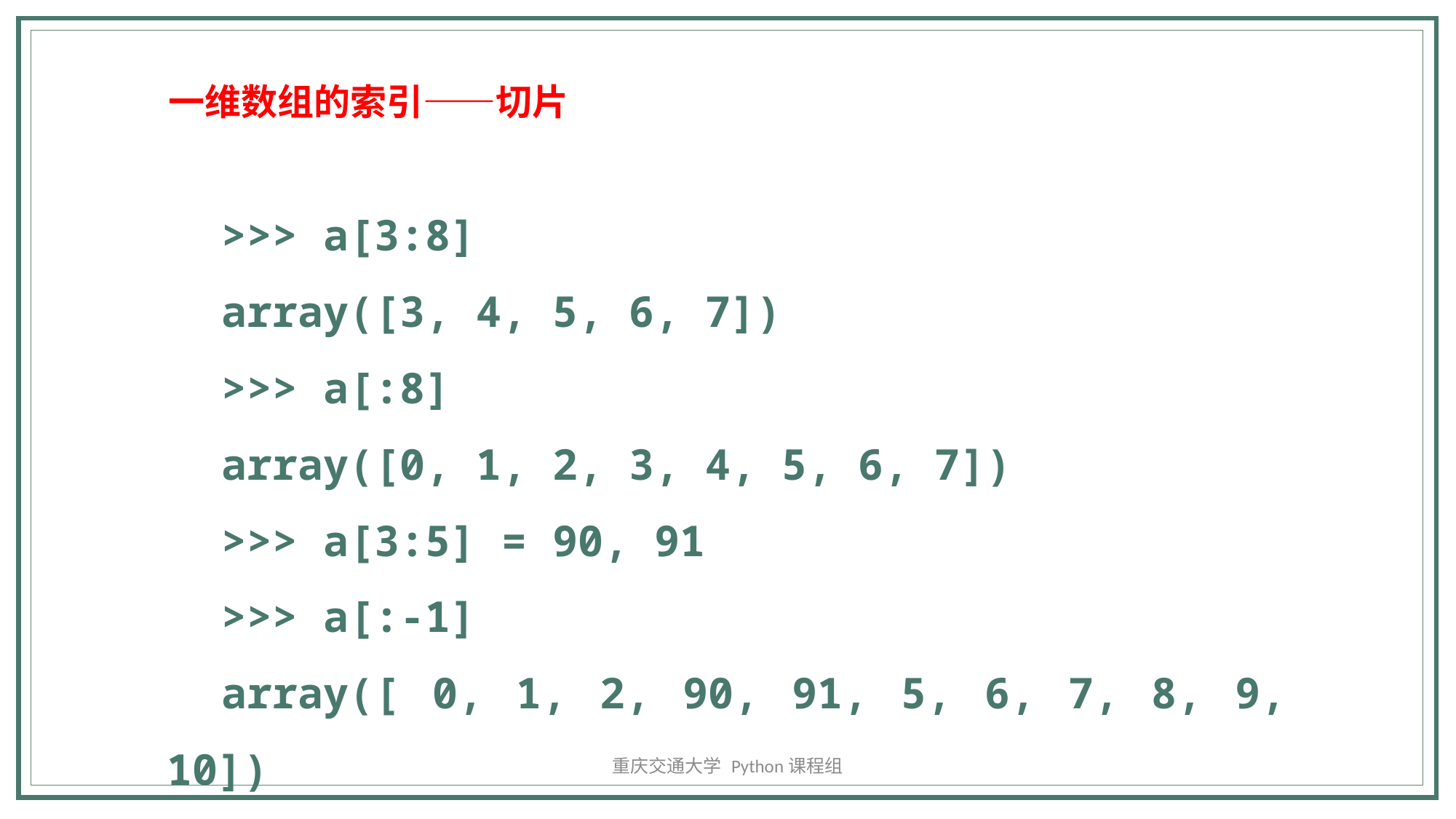

一维数组的索引——切片
>>> a[3:8]
array([3, 4, 5, 6, 7])
>>> a[:8]
array([0, 1, 2, 3, 4, 5, 6, 7])
>>> a[3:5] = 90, 91
>>> a[:-1]
array([ 0, 1, 2, 90, 91, 5, 6, 7, 8, 9, 10])
重庆交通大学 Python课程组